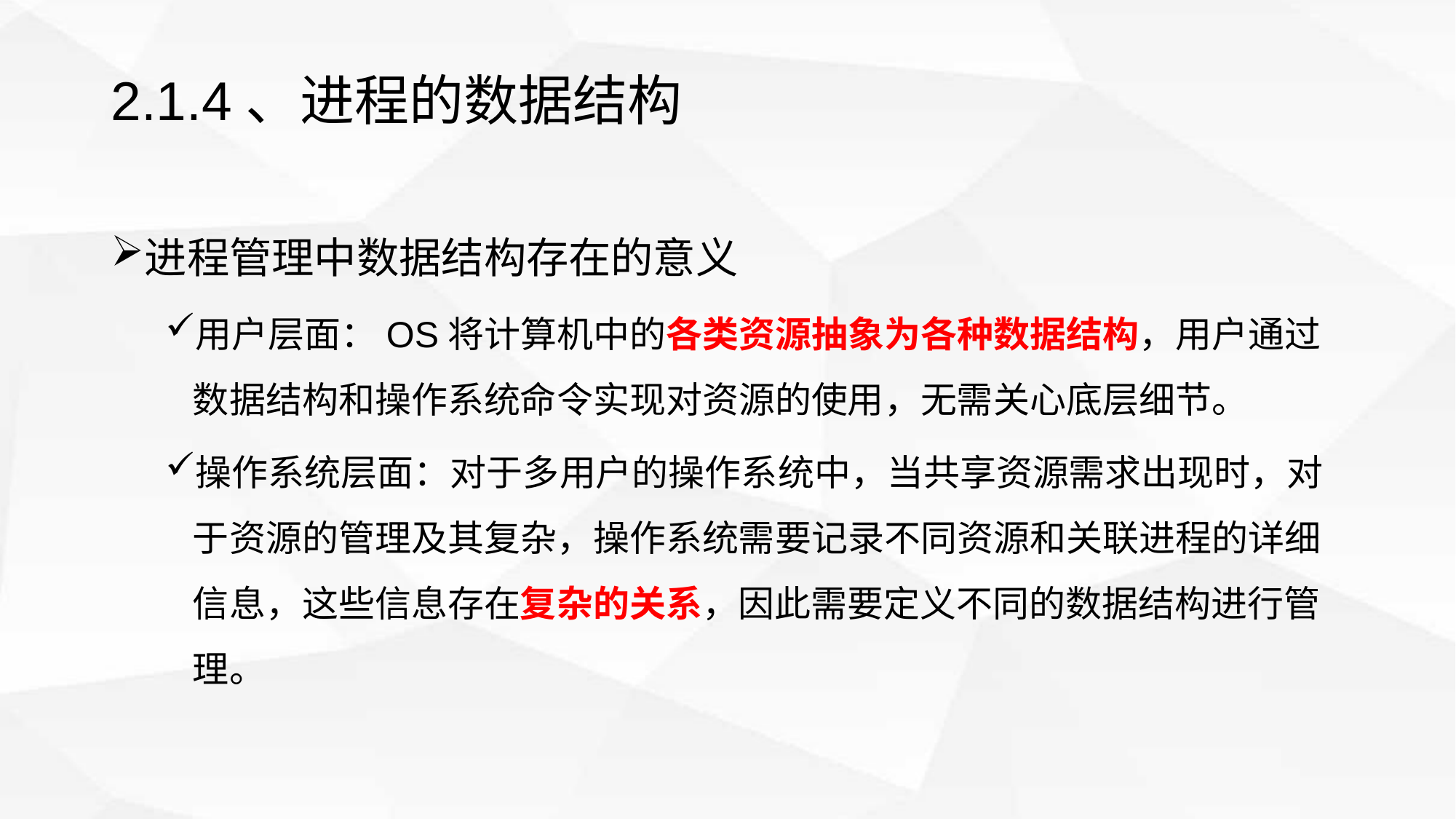

# 2.1.4、进程的数据结构
进程管理中数据结构存在的意义
用户层面：OS将计算机中的各类资源抽象为各种数据结构，用户通过数据结构和操作系统命令实现对资源的使用，无需关心底层细节。
操作系统层面：对于多用户的操作系统中，当共享资源需求出现时，对于资源的管理及其复杂，操作系统需要记录不同资源和关联进程的详细信息，这些信息存在复杂的关系，因此需要定义不同的数据结构进行管理。